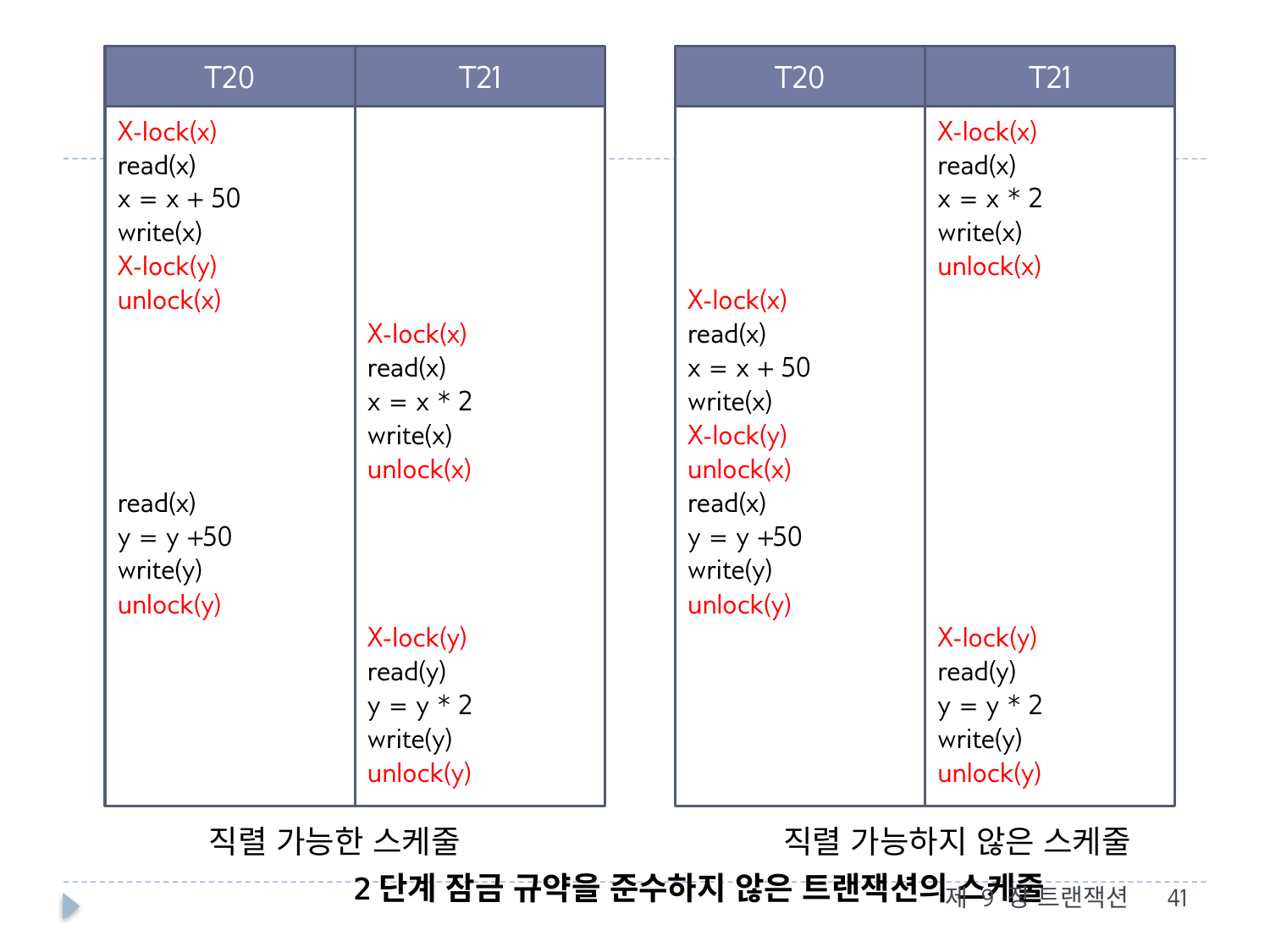

T20
T21
T20
T21
X-lock(x)
read(x)
x = x + 50
write(x)
X-lock(y)
unlock(x)

read(x)
y = y +50
write(y)
unlock(y)

X-lock(x)
read(x)
x = x * 2
write(x)
unlock(x)

X-lock(y)
read(y)
y = y * 2
write(y)
unlock(y)

X-lock(x)
read(x)
x = x + 50
write(x)
X-lock(y)
unlock(x)
read(x)
y = y +50
write(y)
unlock(y)

X-lock(x)
read(x)
x = x * 2
write(x)
unlock(x)

X-lock(y)
read(y)
y = y * 2
write(y)
unlock(y)
직렬 가능한 스케줄
직렬 가능하지 않은 스케줄
2단계 잠금 규약을 준수하지 않은 트랜잭션의 스케줄
제 9 장 트랜잭션
41